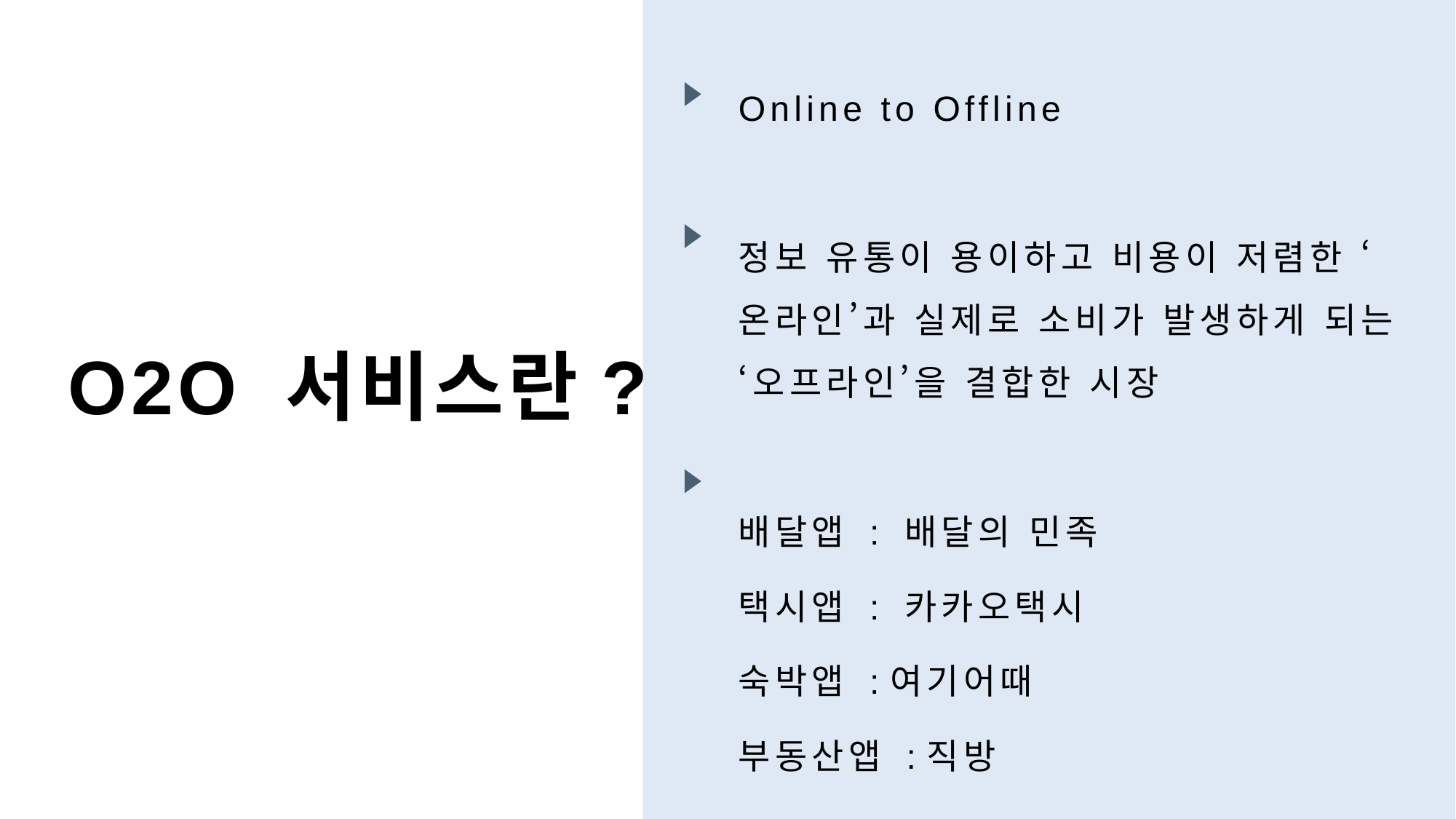

Online to Offline

정보 유통이 용이하고 비용이 저렴한 ‘온라인’과 실제로 소비가 발생하게 되는 ‘오프라인’을 결합한 시장

배달앱 : 배달의 민족
택시앱 : 카카오택시
숙박앱 :여기어때
부동산앱 :직방

# O2O 서비스란?